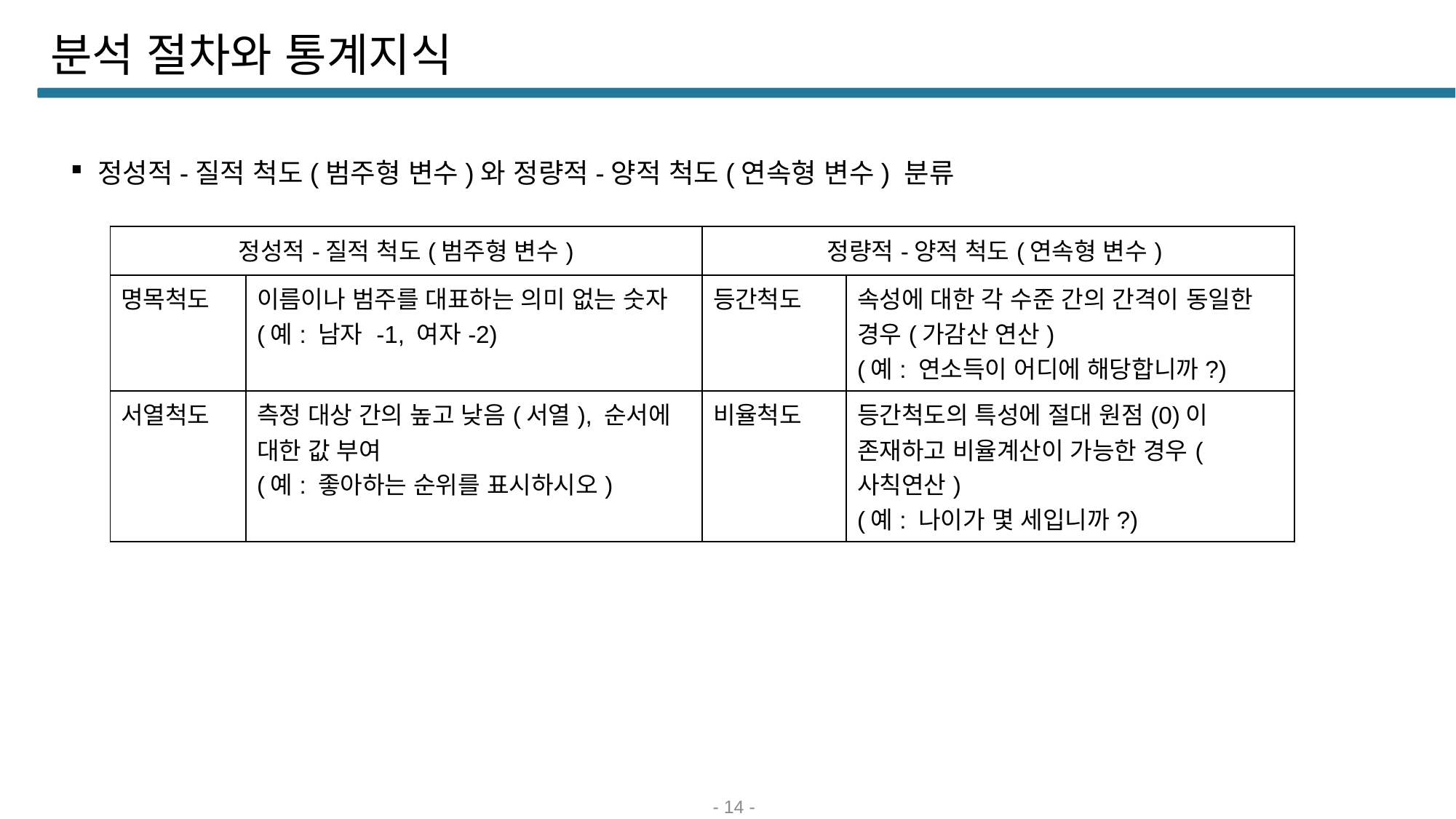

# 분석 절차와 통계지식
정성적-질적 척도(범주형 변수)와 정량적-양적 척도(연속형 변수) 분류
| 정성적-질적 척도(범주형 변수) |  | 정량적-양적 척도(연속형 변수) |  |
| --- | --- | --- | --- |
| 명목척도 | 이름이나 범주를 대표하는 의미 없는 숫자(예: 남자 -1, 여자-2) | 등간척도 | 속성에 대한 각 수준 간의 간격이 동일한 경우(가감산 연산) (예: 연소득이 어디에 해당합니까?) |
| 서열척도 | 측정 대상 간의 높고 낮음(서열), 순서에 대한 값 부여 (예: 좋아하는 순위를 표시하시오) | 비율척도 | 등간척도의 특성에 절대 원점(0)이 존재하고 비율계산이 가능한 경우(사칙연산) (예: 나이가 몇 세입니까?) |
- 14 -